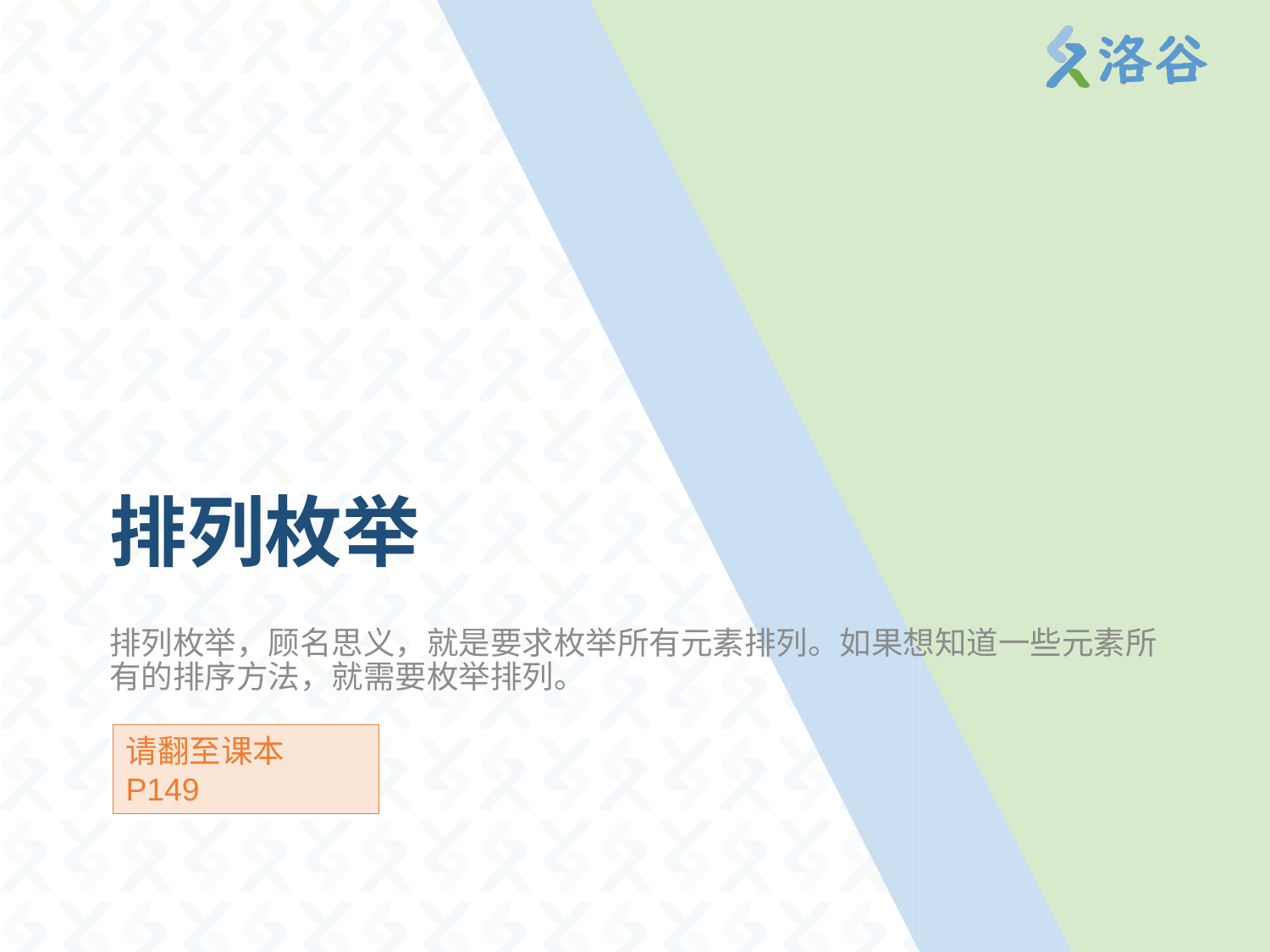

# 排列枚举
排列枚举，顾名思义，就是要求枚举所有元素排列。如果想知道一些元素所有的排序方法，就需要枚举排列。
请翻至课本 P149